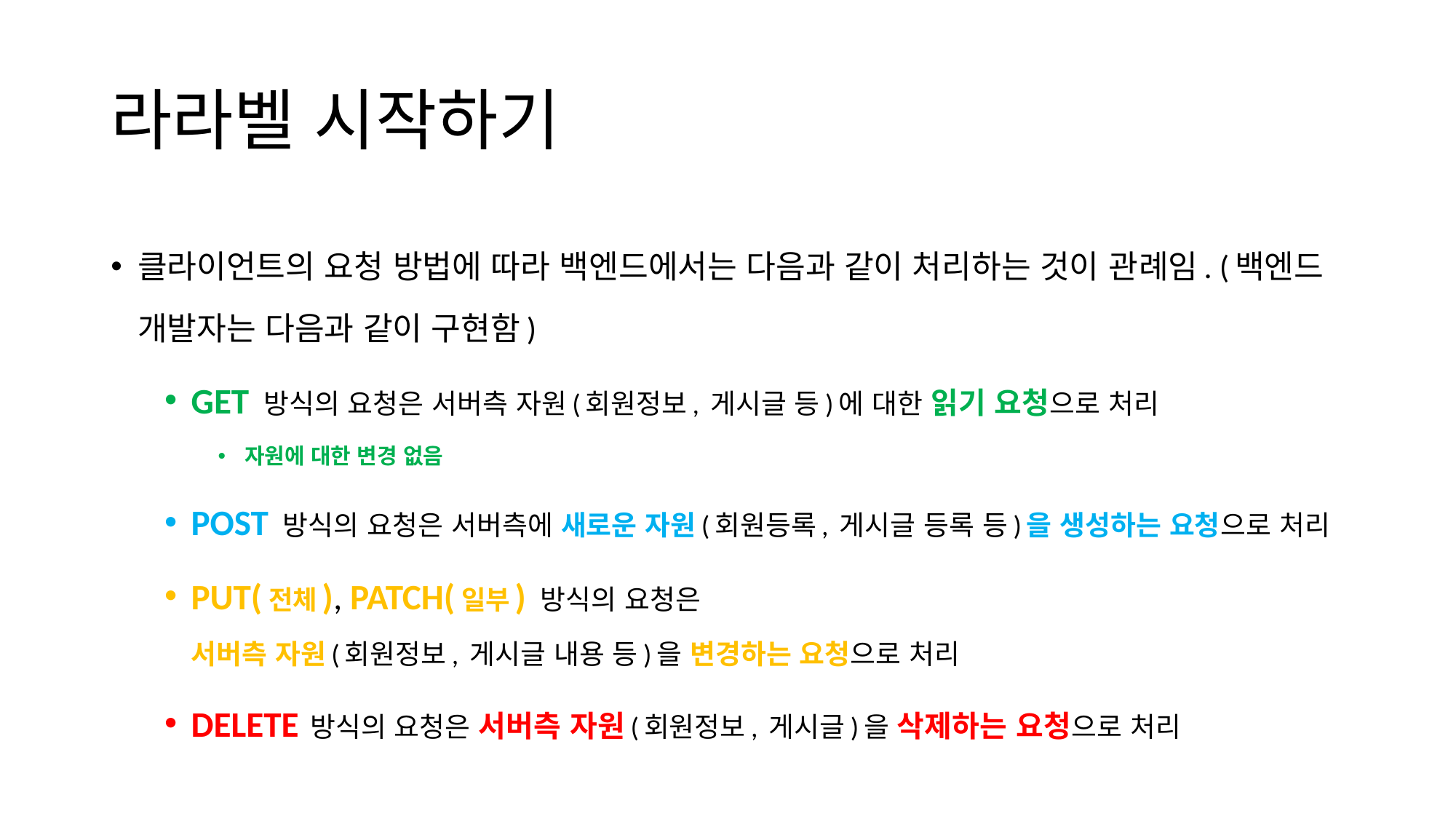

# 라라벨 시작하기
클라이언트의 요청 방법에 따라 백엔드에서는 다음과 같이 처리하는 것이 관례임. (백엔드 개발자는 다음과 같이 구현함)
GET 방식의 요청은 서버측 자원(회원정보, 게시글 등)에 대한 읽기 요청으로 처리
자원에 대한 변경 없음
POST 방식의 요청은 서버측에 새로운 자원(회원등록, 게시글 등록 등)을 생성하는 요청으로 처리
PUT(전체), PATCH(일부) 방식의 요청은
서버측 자원(회원정보, 게시글 내용 등)을 변경하는 요청으로 처리
DELETE 방식의 요청은 서버측 자원(회원정보, 게시글)을 삭제하는 요청으로 처리